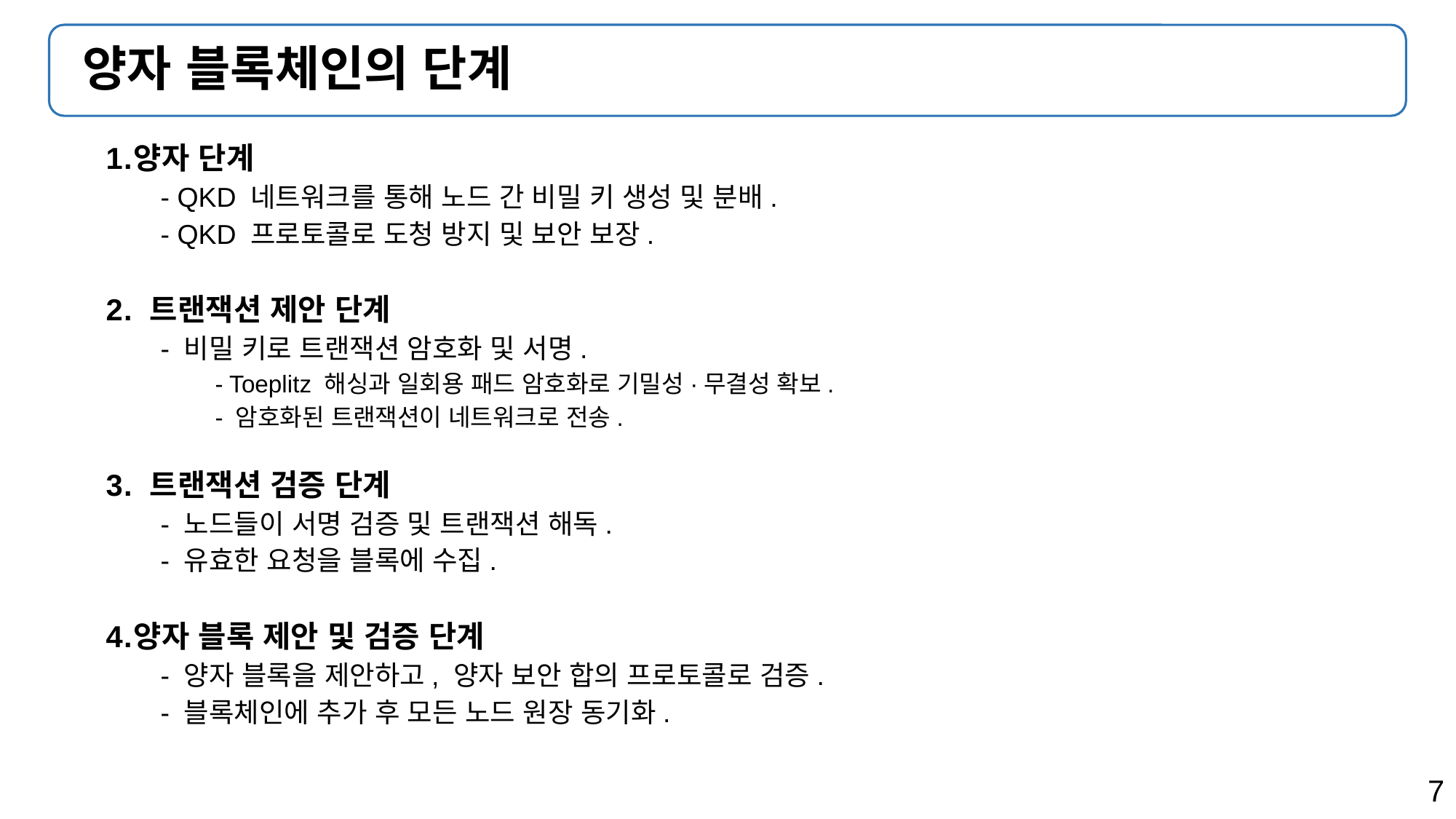

양자 블록체인의 단계
#
양자 단계
- QKD 네트워크를 통해 노드 간 비밀 키 생성 및 분배.
- QKD 프로토콜로 도청 방지 및 보안 보장.
 트랜잭션 제안 단계
- 비밀 키로 트랜잭션 암호화 및 서명.
- Toeplitz 해싱과 일회용 패드 암호화로 기밀성·무결성 확보.
- 암호화된 트랜잭션이 네트워크로 전송.
 트랜잭션 검증 단계
- 노드들이 서명 검증 및 트랜잭션 해독.
- 유효한 요청을 블록에 수집.
양자 블록 제안 및 검증 단계
- 양자 블록을 제안하고, 양자 보안 합의 프로토콜로 검증.
- 블록체인에 추가 후 모든 노드 원장 동기화.